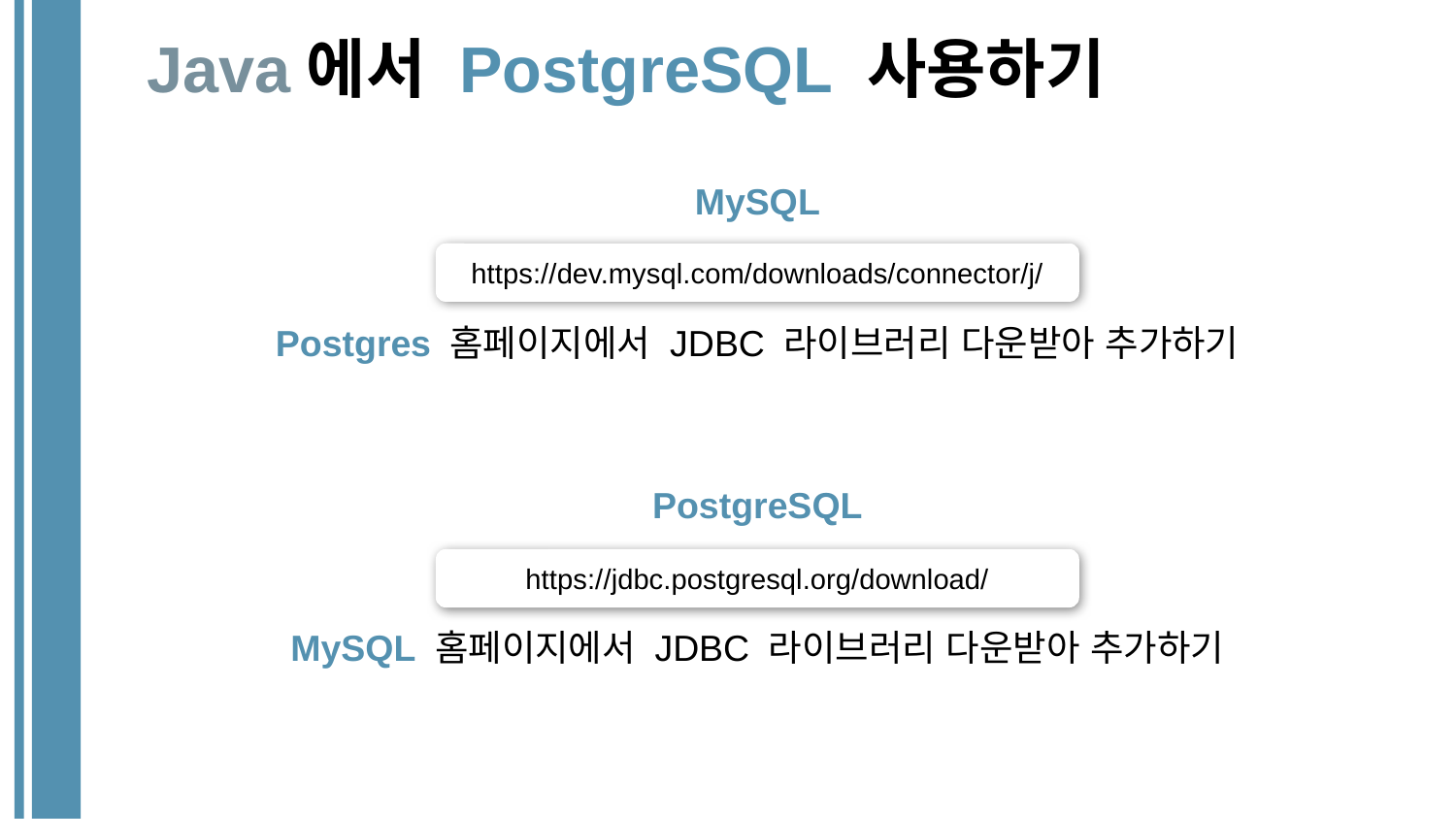

# Java에서 PostgreSQL 사용하기
MySQL

Postgres 홈페이지에서 JDBC 라이브러리 다운받아 추가하기
https://dev.mysql.com/downloads/connector/j/
PostgreSQL

MySQL 홈페이지에서 JDBC 라이브러리 다운받아 추가하기
https://jdbc.postgresql.org/download/